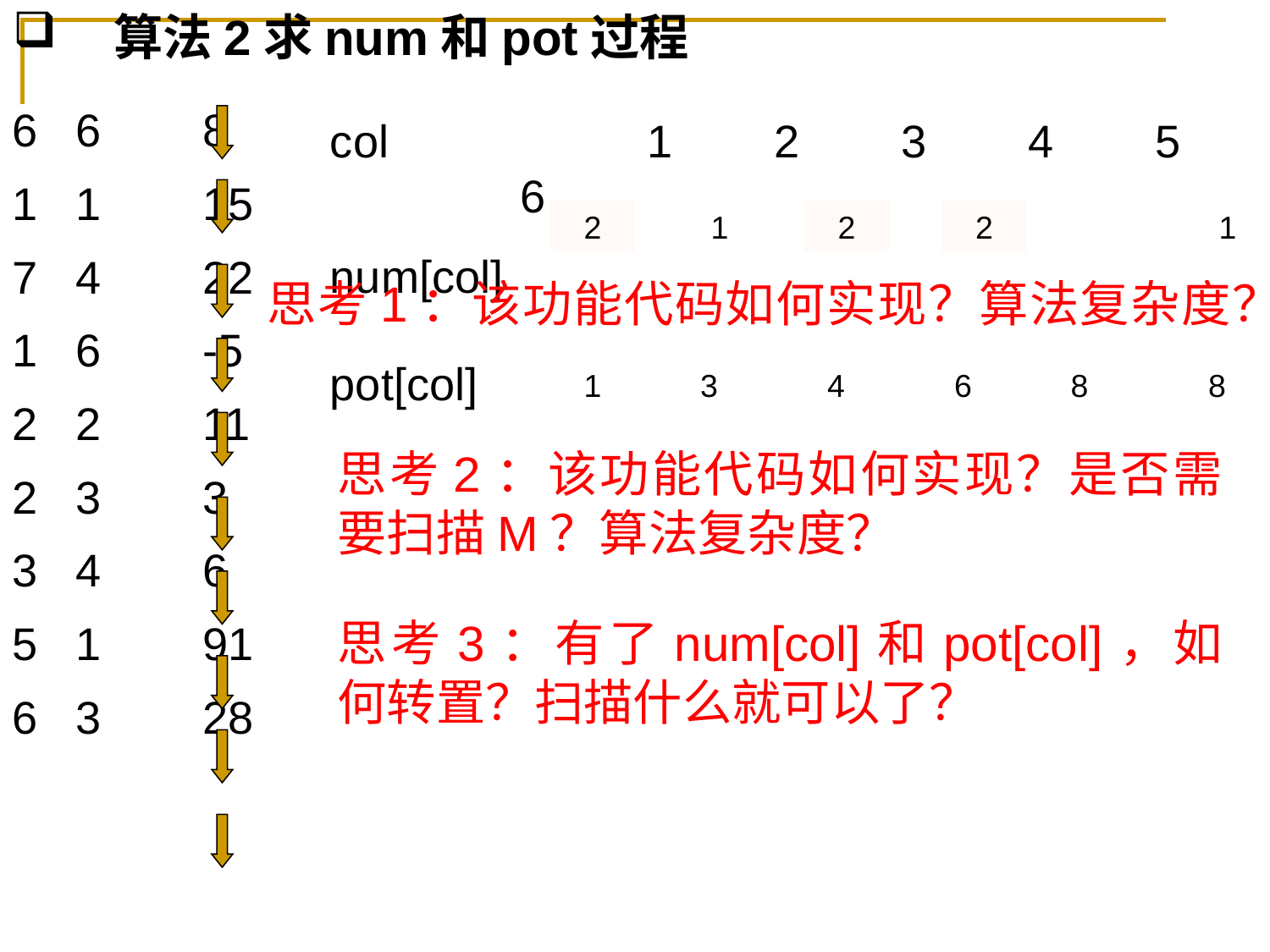

# 算法2求num和pot过程
6	8
1	1	15
4	22
1	6	-5
2	2	11
2	3	3
3	4	6
5	1	91
6	3	28

col			1	2	3	4	5	6
num[col]

1
2
1
1
2
1
2
1

思考1：该功能代码如何实现？算法复杂度？

pot[col]
1
3
4
6
8
8

思考2：该功能代码如何实现？是否需要扫描M？算法复杂度？

思考3：有了num[col]和pot[col]，如何转置？扫描什么就可以了？